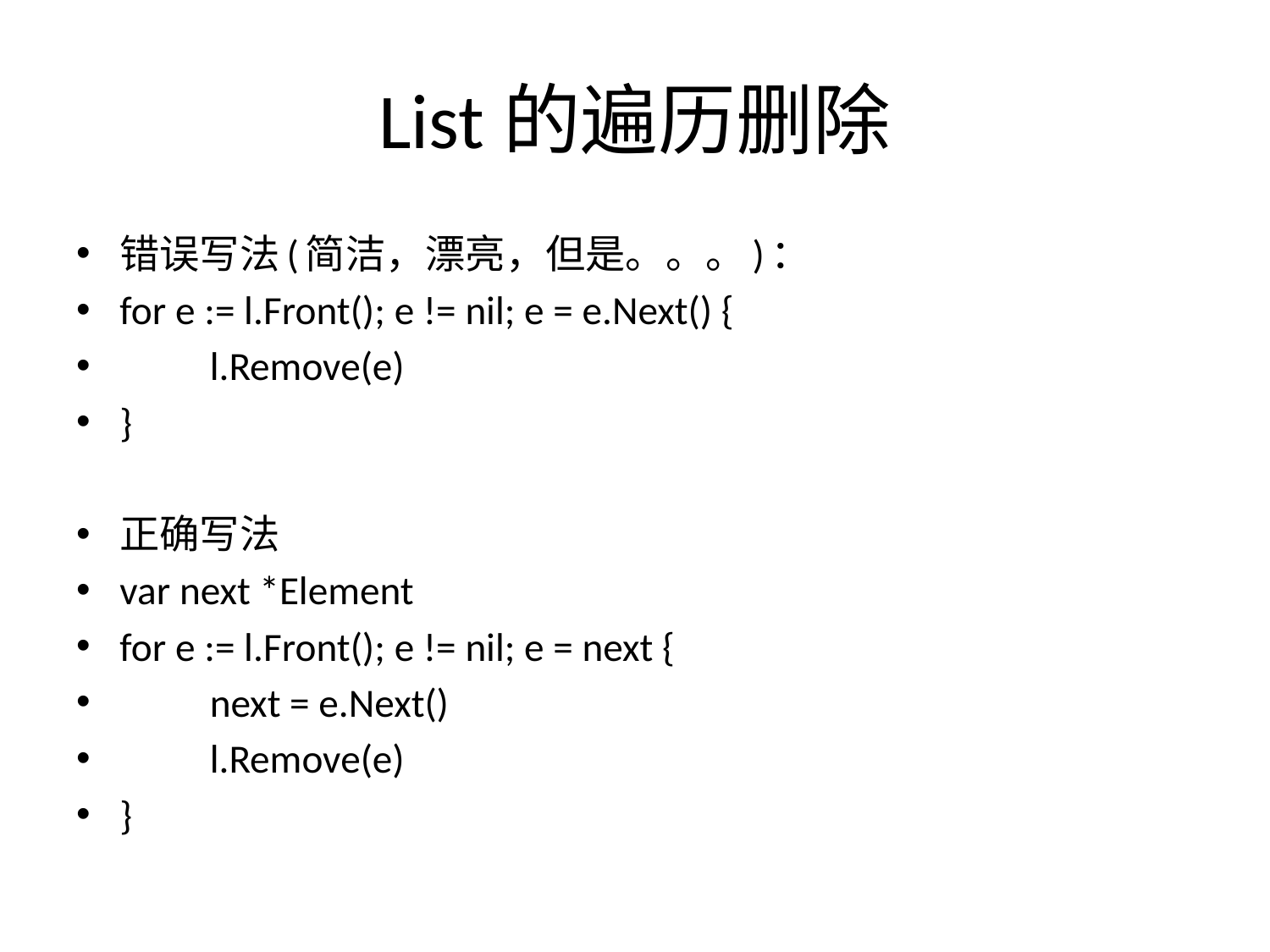

# List的遍历删除
错误写法(简洁，漂亮，但是。。。)：
for e := l.Front(); e != nil; e = e.Next() {
	l.Remove(e)
}

正确写法
var next *Element
for e := l.Front(); e != nil; e = next {
	next = e.Next()
	l.Remove(e)
}